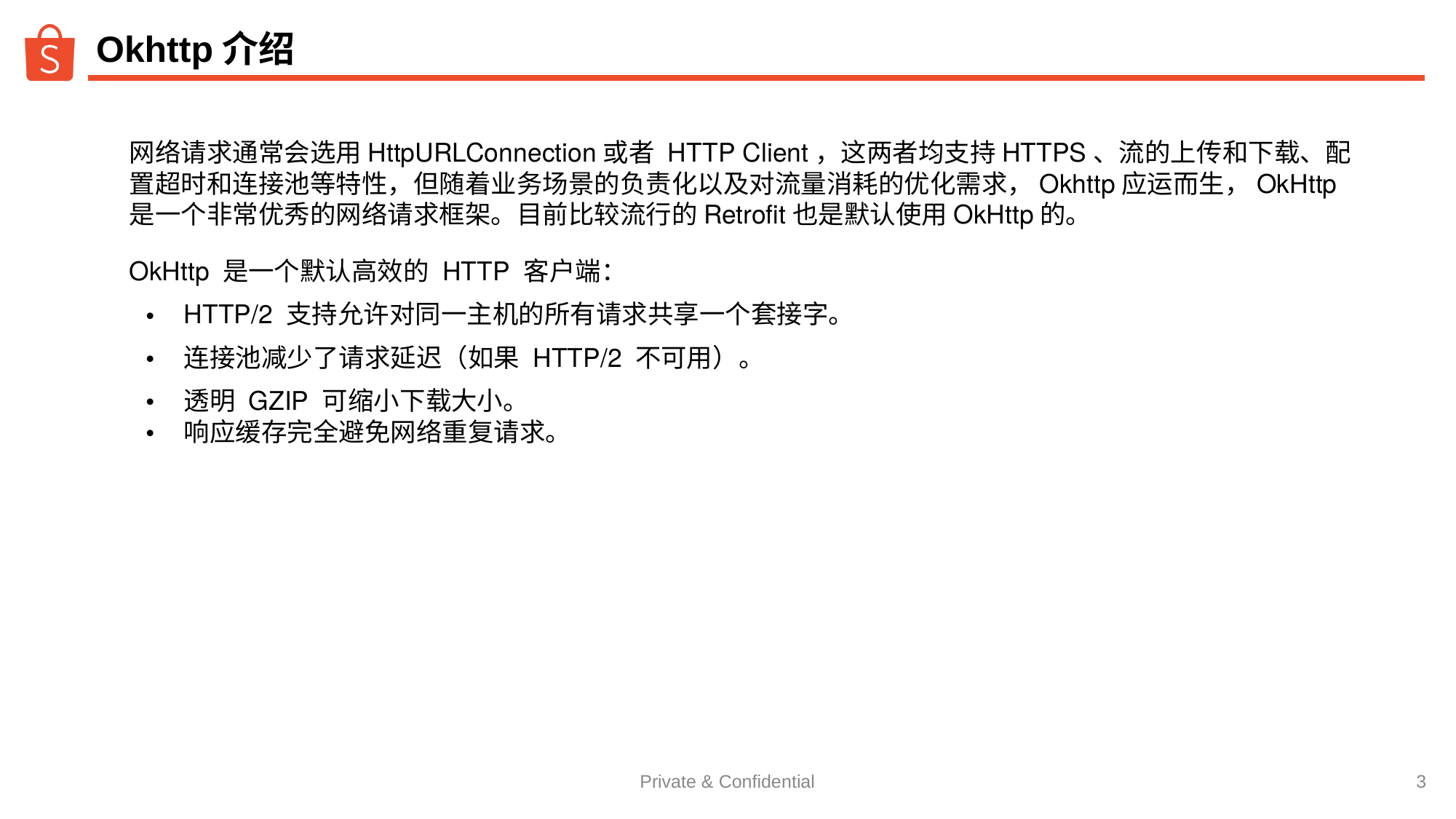

# Okhttp介绍
网络请求通常会选用HttpURLConnection或者 HTTP Client，这两者均支持HTTPS、流的上传和下载、配置超时和连接池等特性，但随着业务场景的负责化以及对流量消耗的优化需求，Okhttp应运而生，OkHttp是一个非常优秀的网络请求框架。目前比较流行的Retrofit也是默认使用OkHttp的。
OkHttp 是一个默认高效的 HTTP 客户端：
HTTP/2 支持允许对同一主机的所有请求共享一个套接字。
连接池减少了请求延迟（如果 HTTP/2 不可用）。
透明 GZIP 可缩小下载大小。
响应缓存完全避免网络重复请求。
Private & Confidential
3